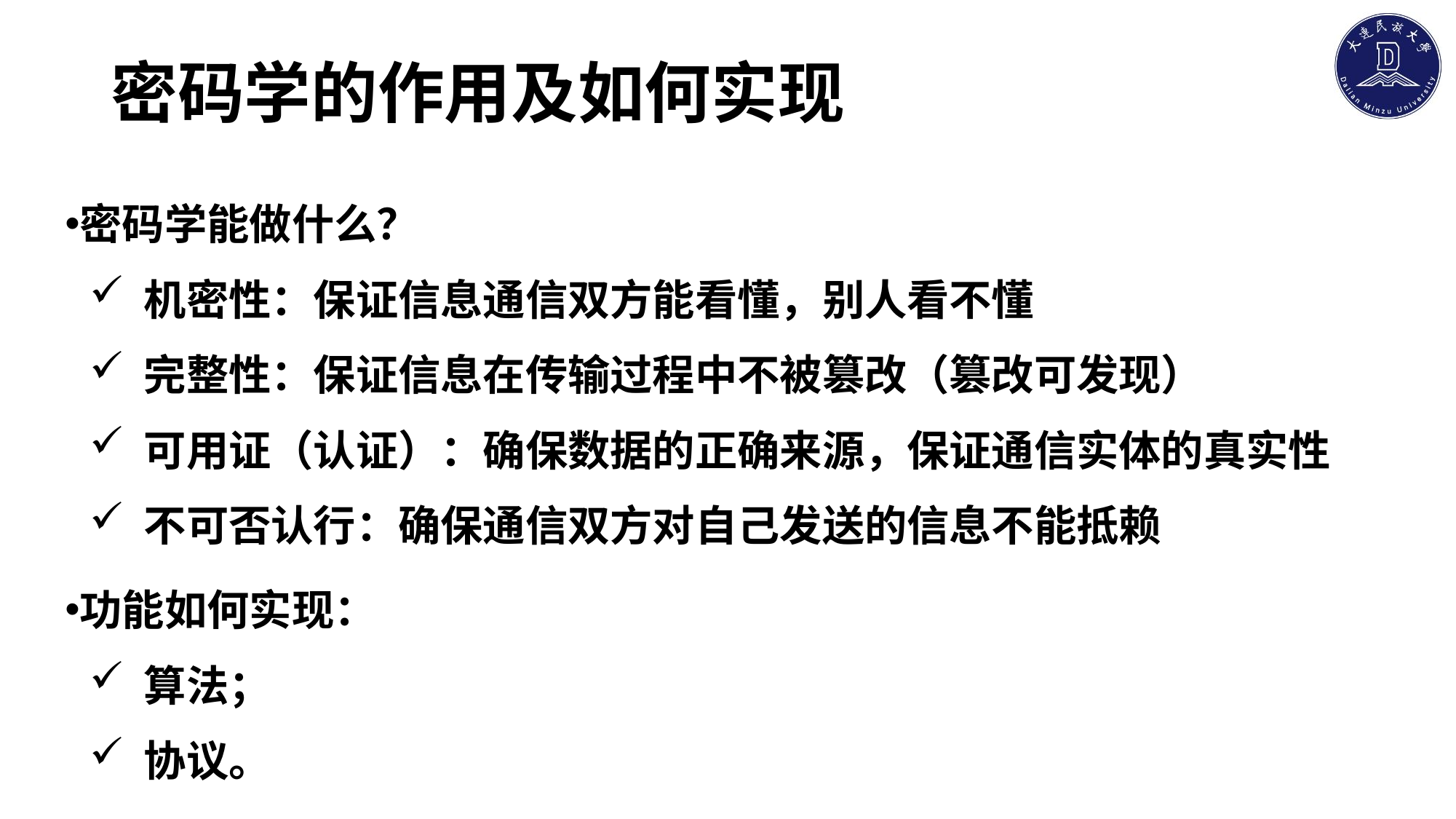

# 密码学的作用及如何实现
密码学能做什么？
机密性：保证信息通信双方能看懂，别人看不懂
完整性：保证信息在传输过程中不被篡改（篡改可发现）
可用证（认证）：确保数据的正确来源，保证通信实体的真实性
不可否认行：确保通信双方对自己发送的信息不能抵赖
功能如何实现：
算法；
协议。